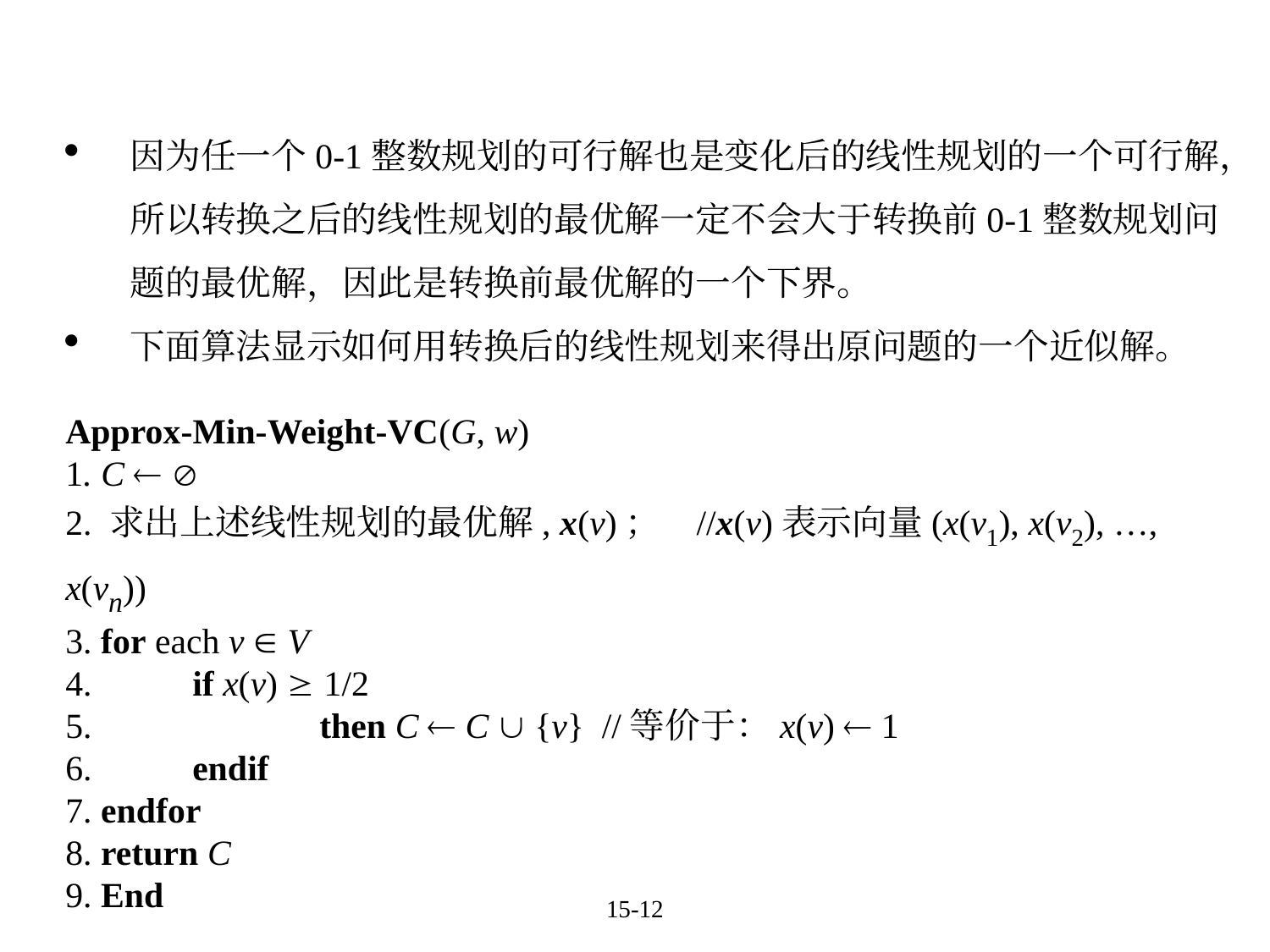

因为任一个0-1整数规划的可行解也是变化后的线性规划的一个可行解，所以转换之后的线性规划的最优解一定不会大于转换前0-1整数规划问题的最优解，因此是转换前最优解的一个下界。
下面算法显示如何用转换后的线性规划来得出原问题的一个近似解。

Approx-Min-Weight-VC(G, w)
1. C ← ∅
2. 求出上述线性规划的最优解, x(v)；   //x(v)表示向量(x(v1), x(v2), …, x(vn))
3. for each v ∈ V
4.  	if x(v) ≥ 1/2
5. 		then C ← C ∪ {v}  //等价于：x(v) ← 1
6. 	endif
7. endfor
8. return C
9. End
15-12